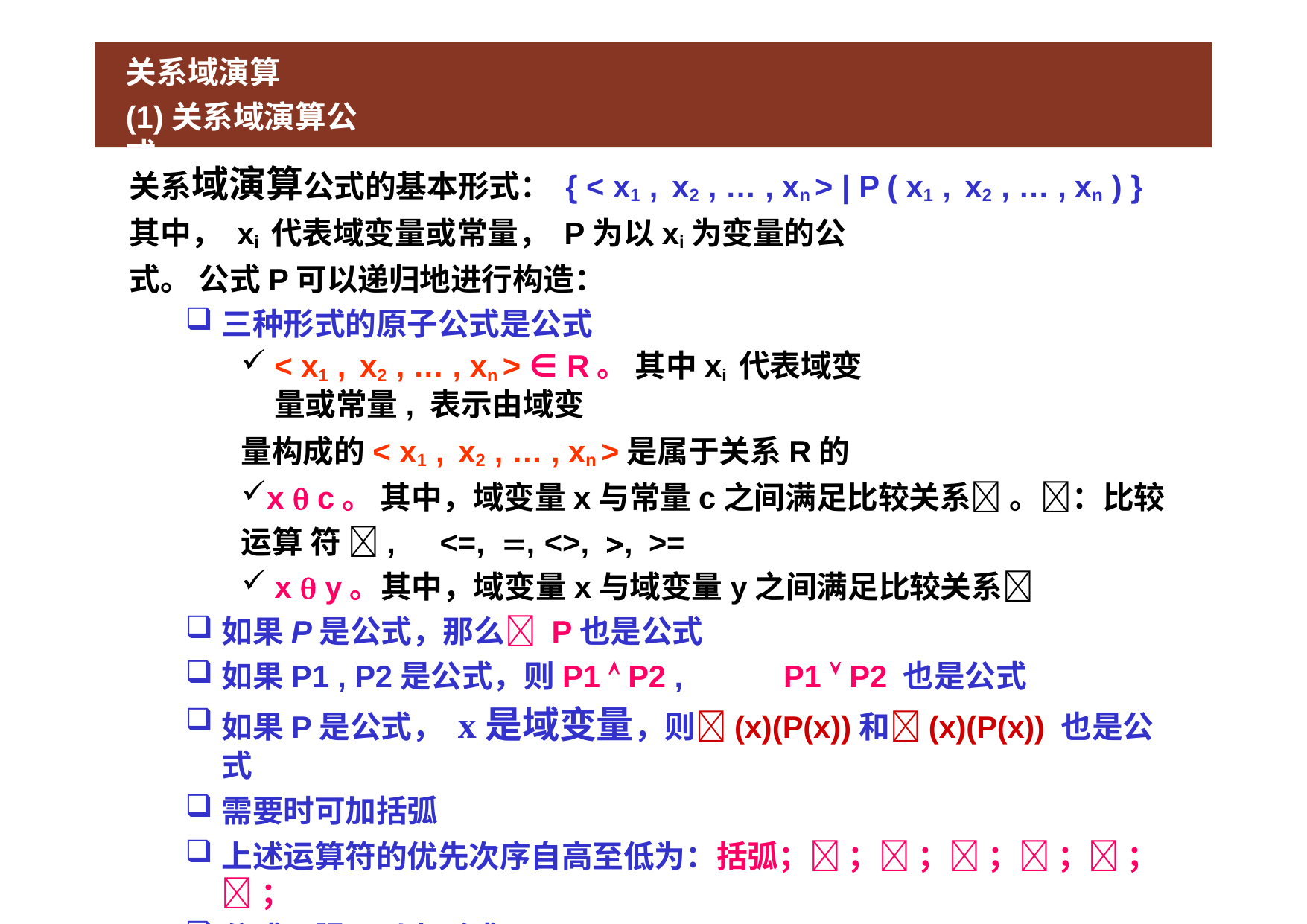

# 关系域演算
(1)关系域演算公式
关系域演算公式的基本形式： { < x1 , x2 , … , xn > | P ( x1 , x2 , … , xn ) }
其中， xi 代表域变量或常量， P为以xi为变量的公式。 公式P可以递归地进行构造：
三种形式的原子公式是公式
< x1 , x2 , … , xn > ∈ R。 其中xi 代表域变量或常量, 表示由域变
量构成的< x1 , x2 , … , xn >是属于关系R的
x θ c。 其中，域变量x与常量c之间满足比较关系θ 。θ：比较运算 符 <,	<=,	=,	<>,	>,	>=
x θ y。其中，域变量x与域变量y之间满足比较关系θ
如果P是公式，那么¬ P也是公式
如果P1 , P2是公式，则P1 ∧ P2 ,	P1 ∨ P2 也是公式
如果P是公式， x是域变量，则∃(x)(P(x))和∀(x)(P(x)) 也是公式
需要时可加括弧
上述运算符的优先次序自高至低为：括弧；θ ；∃ ；∀ ；¬ ；∧ ；∨ ；
公式只限于以上形式